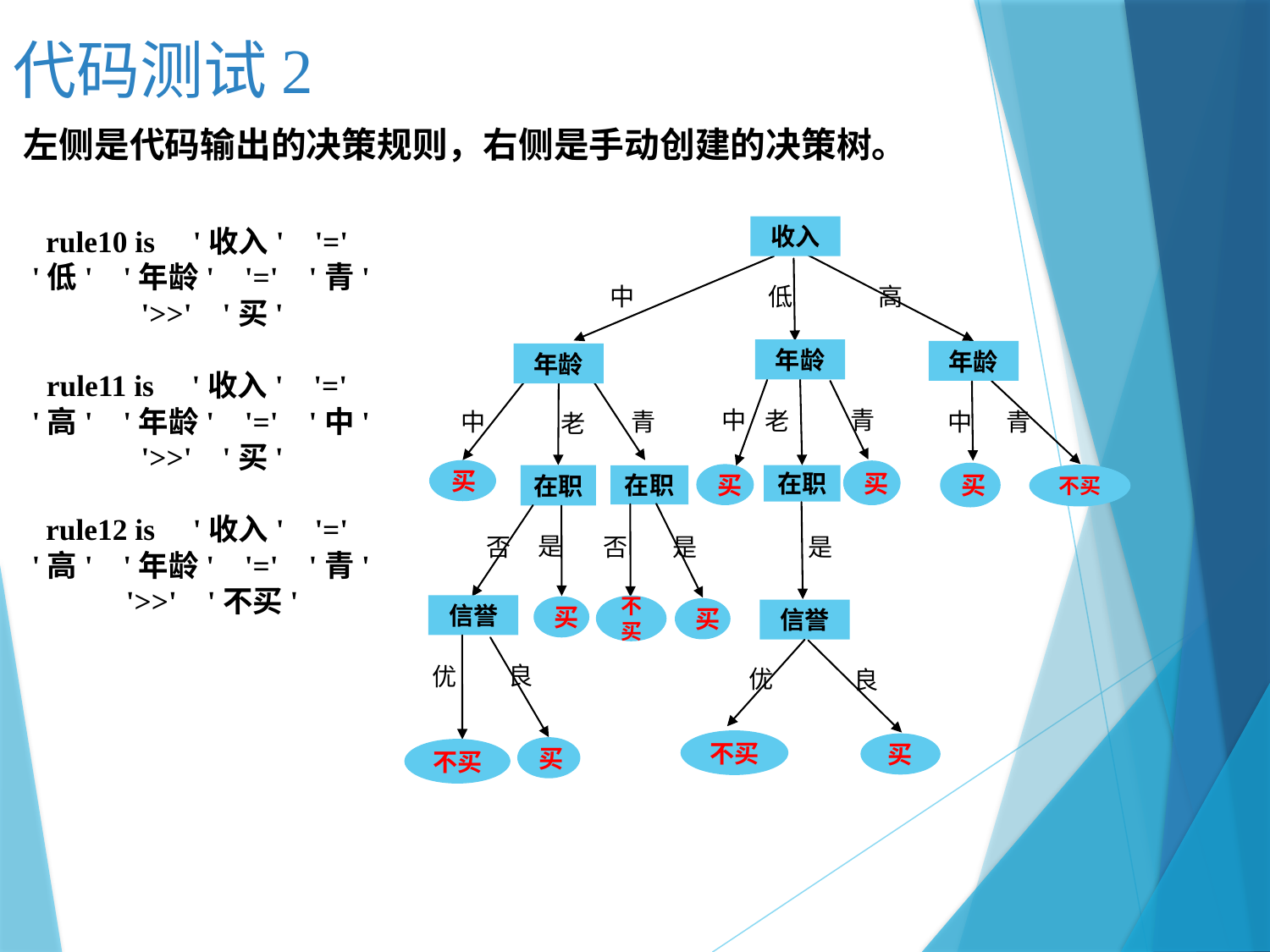

代码测试2
左侧是代码输出的决策规则，右侧是手动创建的决策树。
rule10 is     '收入'    '='    '低'    '年龄'    '='    '青'    '>>'    '买'

rule11 is     '收入'    '='    '高'    '年龄'    '='    '中'    '>>'    '买'

rule12 is     '收入'    '='    '高'    '年龄'    '='    '青'    '>>'    '不买'

收入
低
中
高
年龄
年龄
中
青
年龄
中
青
老
买
在职
是
买
在职
是
不买
青
中
老
买
买
买
不买
在职
是
否
否
信誉
良
不买
优
买
买
信誉
优
不买
买
良